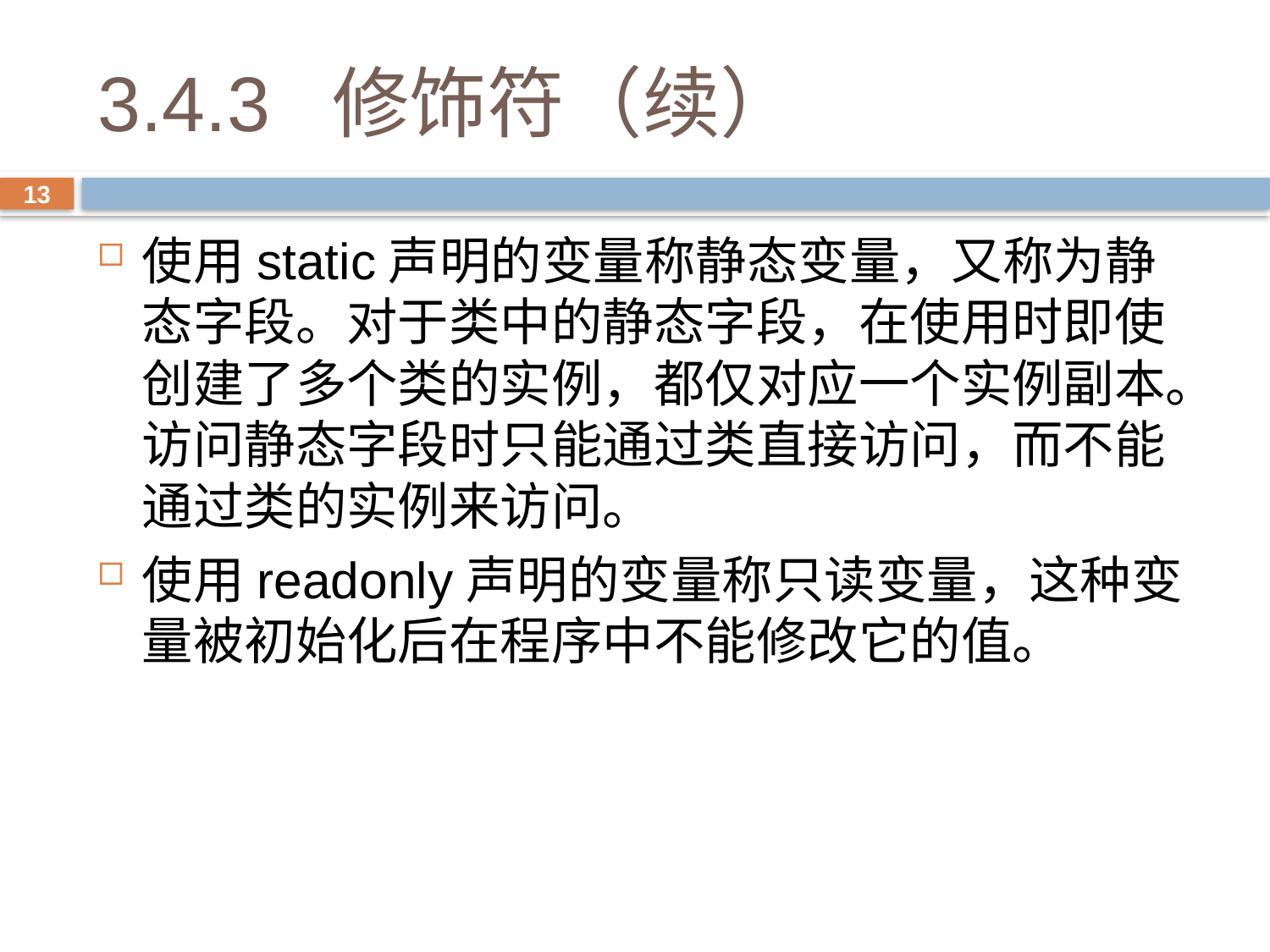

# 3.4.3  修饰符（续）
13
使用static声明的变量称静态变量，又称为静态字段。对于类中的静态字段，在使用时即使创建了多个类的实例，都仅对应一个实例副本。访问静态字段时只能通过类直接访问，而不能通过类的实例来访问。
使用readonly声明的变量称只读变量，这种变量被初始化后在程序中不能修改它的值。